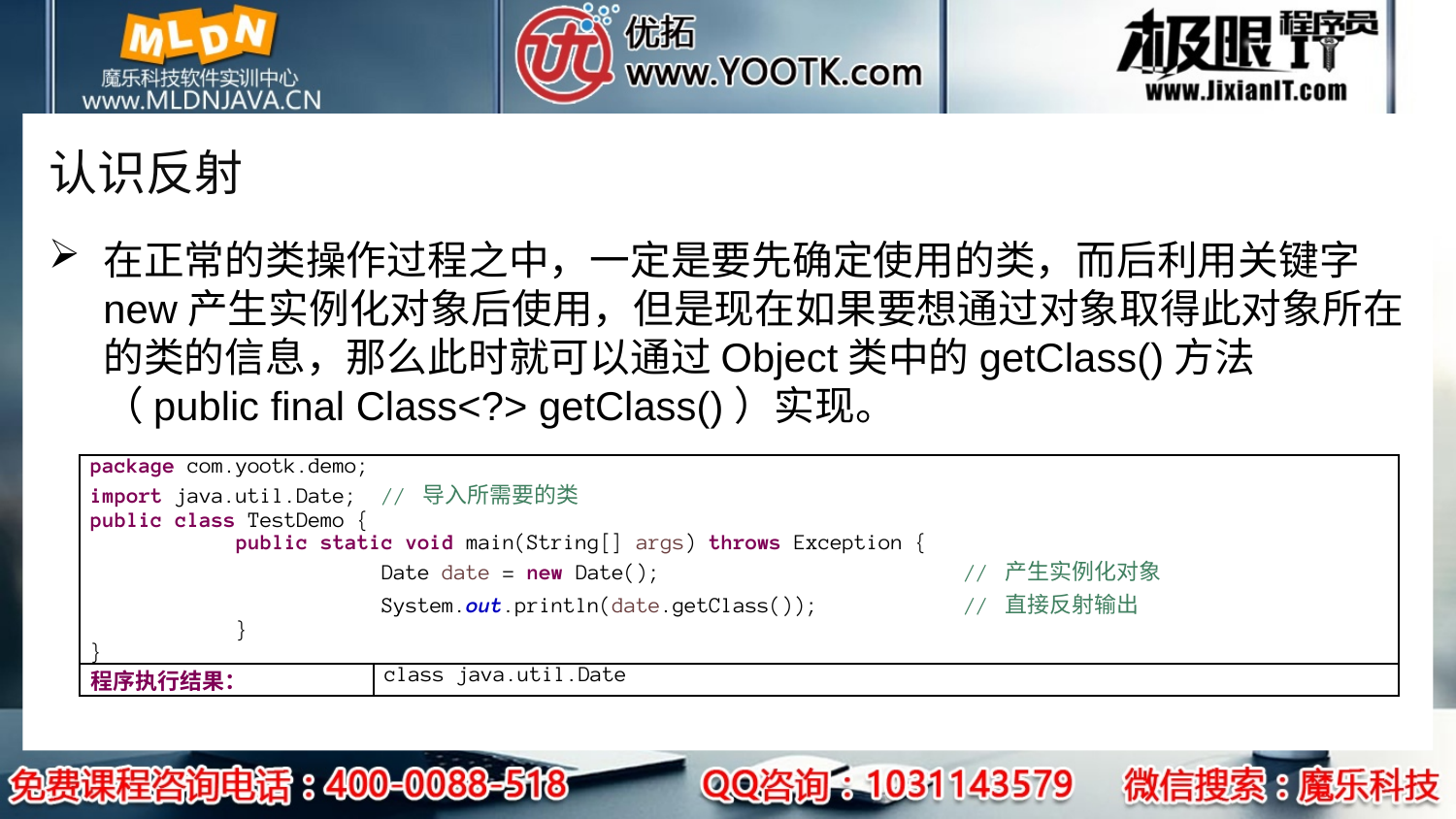

# 认识反射
在正常的类操作过程之中，一定是要先确定使用的类，而后利用关键字new产生实例化对象后使用，但是现在如果要想通过对象取得此对象所在的类的信息，那么此时就可以通过Object类中的getClass()方法（public final Class<?> getClass()）实现。
| package com.yootk.demo; import java.util.Date; // 导入所需要的类 public class TestDemo { public static void main(String[] args) throws Exception { Date date = new Date(); // 产生实例化对象 System.out.println(date.getClass()); // 直接反射输出 } } |  |
| --- | --- |
| 程序执行结果： | class java.util.Date |